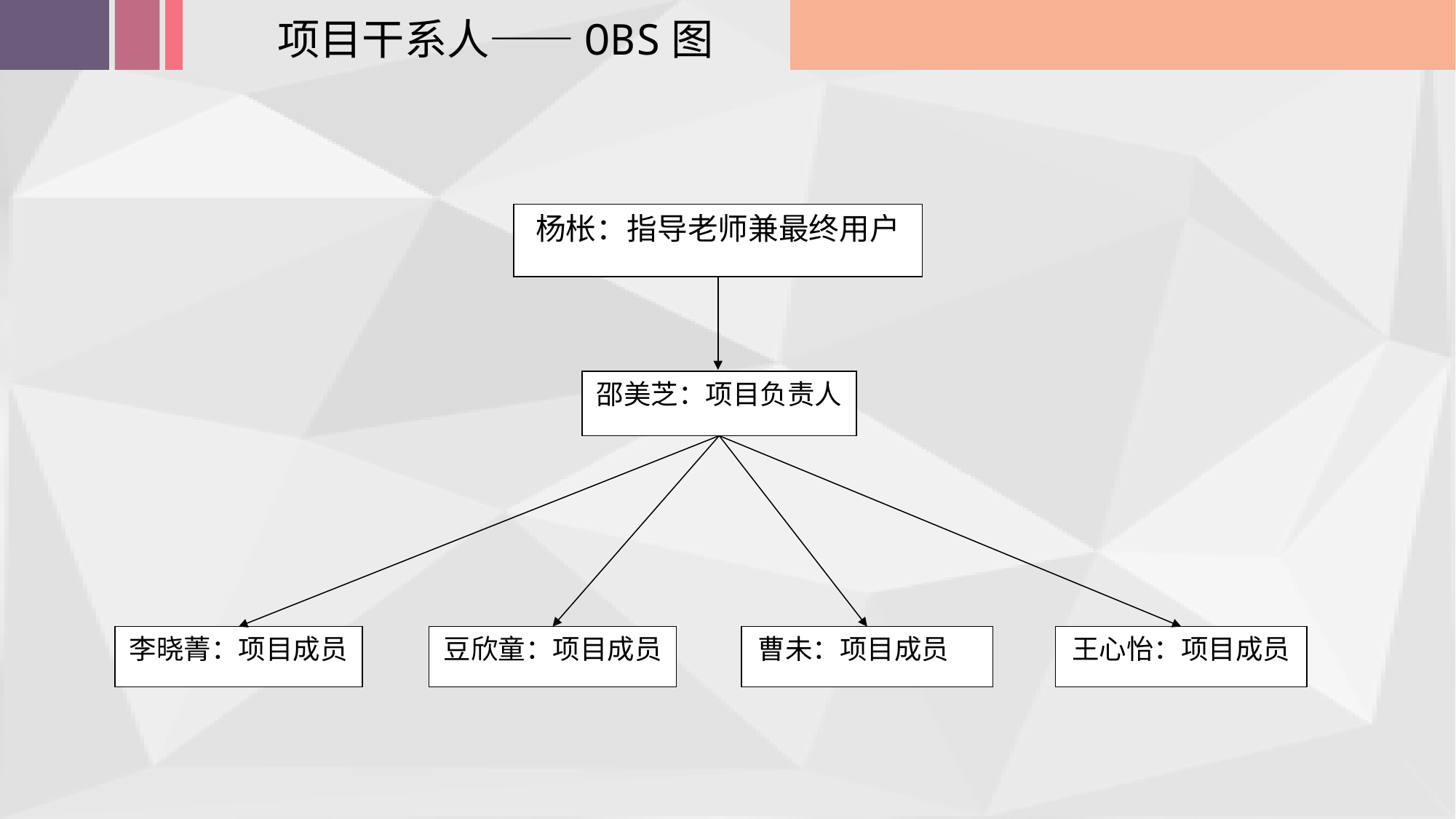

项目干系人——OBS图
杨枨：指导老师兼最终用户
邵美芝：项目负责人
李晓菁：项目成员
豆欣童：项目成员
曹未：项目成员
王心怡：项目成员